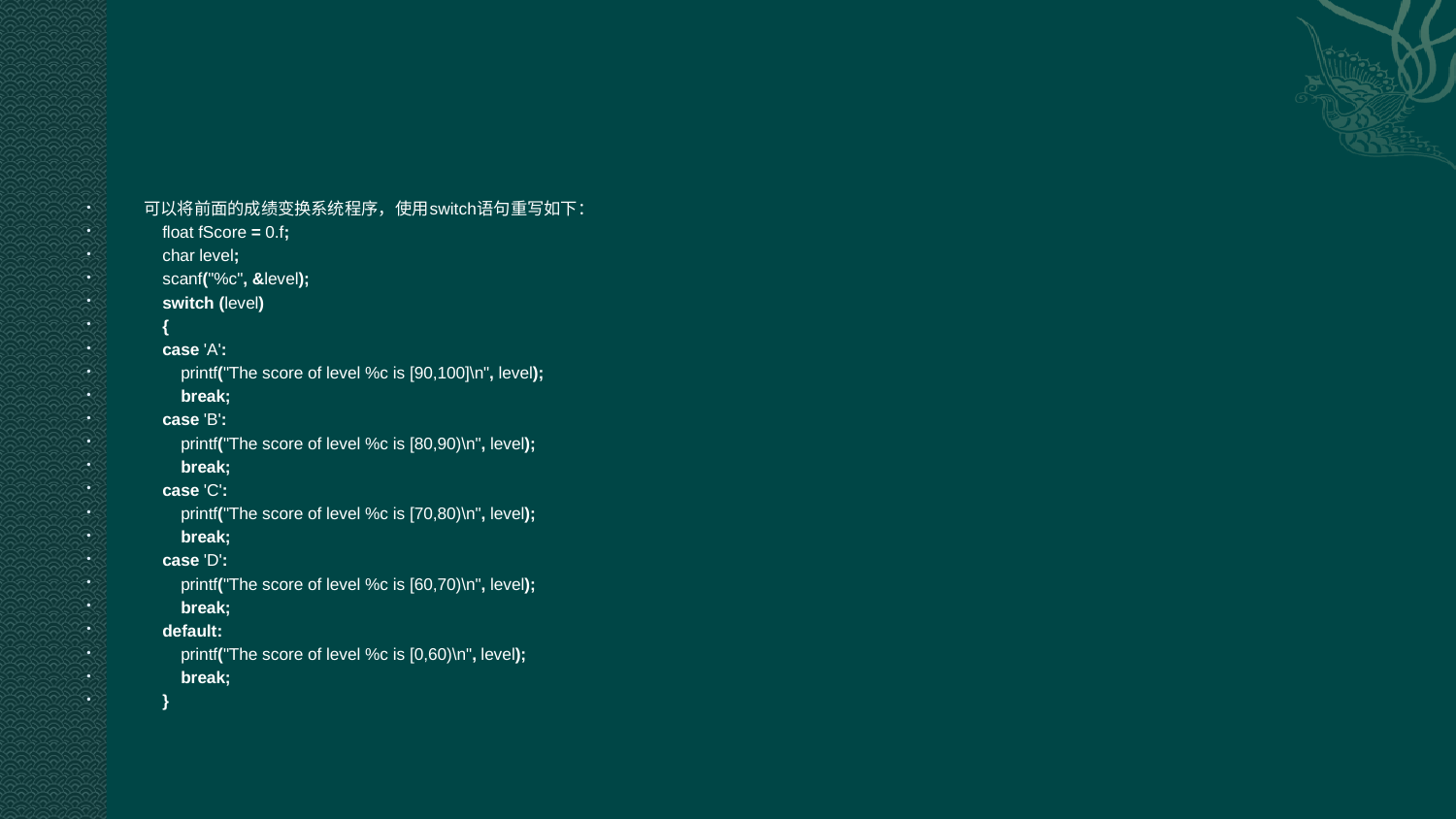

#
可以将前面的成绩变换系统程序，使用switch语句重写如下：
    float fScore = 0.f;
    char level;
    scanf("%c", &level);
    switch (level)
    {
    case 'A':
        printf("The score of level %c is [90,100]\n", level);
        break;
    case 'B':
        printf("The score of level %c is [80,90)\n", level);
        break;
    case 'C':
        printf("The score of level %c is [70,80)\n", level);
        break;
    case 'D':
        printf("The score of level %c is [60,70)\n", level);
        break;
    default:
        printf("The score of level %c is [0,60)\n", level);
        break;
    }